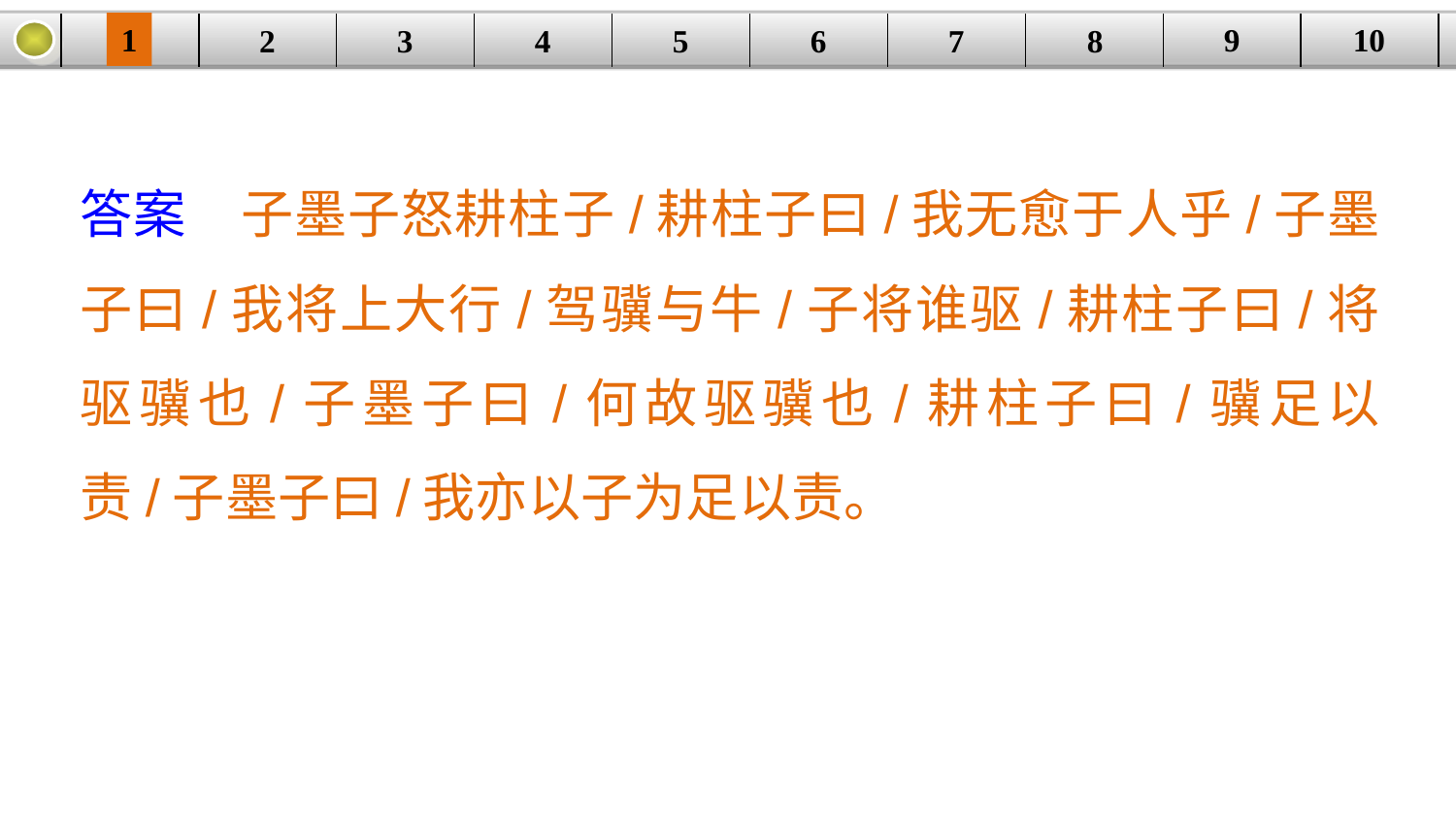

9
10
1
3
4
5
6
8
2
|  |  |  |  |  |  |  |  |  |  |
| --- | --- | --- | --- | --- | --- | --- | --- | --- | --- |
7

答案　子墨子怒耕柱子/耕柱子曰/我无愈于人乎/子墨子曰/我将上大行/驾骥与牛/子将谁驱/耕柱子曰/将驱骥也/子墨子曰/何故驱骥也/耕柱子曰/骥足以责/子墨子曰/我亦以子为足以责。